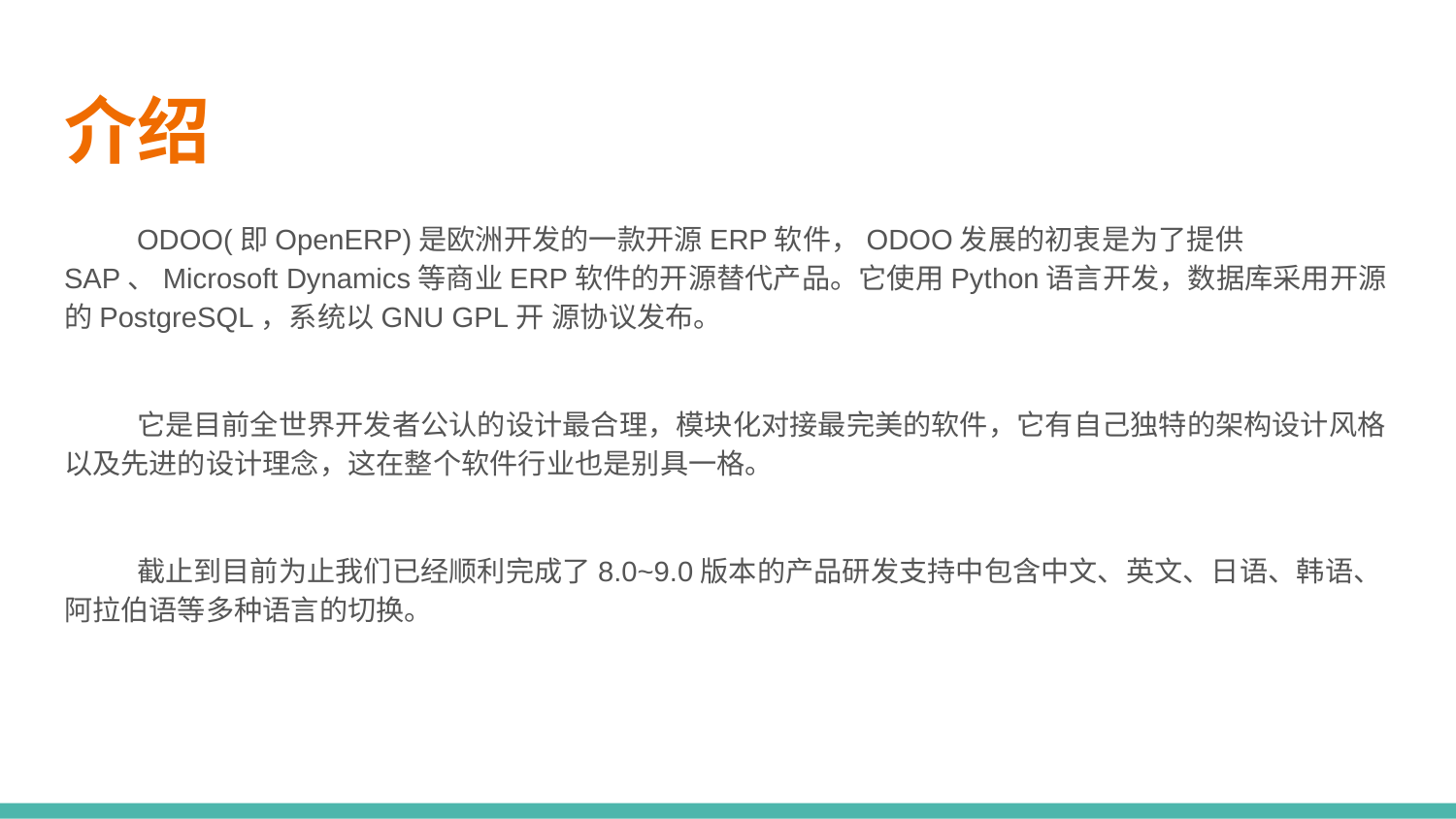

# 介绍
ODOO(即OpenERP)是欧洲开发的一款开源ERP软件，ODOO发展的初衷是为了提供SAP、Microsoft Dynamics等商业ERP软件的开源替代产品。它使用Python语言开发，数据库采用开源的PostgreSQL，系统以GNU GPL开 源协议发布。
它是目前全世界开发者公认的设计最合理，模块化对接最完美的软件，它有自己独特的架构设计风格以及先进的设计理念，这在整个软件行业也是别具一格。
截止到目前为止我们已经顺利完成了8.0~9.0版本的产品研发支持中包含中文、英文、日语、韩语、阿拉伯语等多种语言的切换。